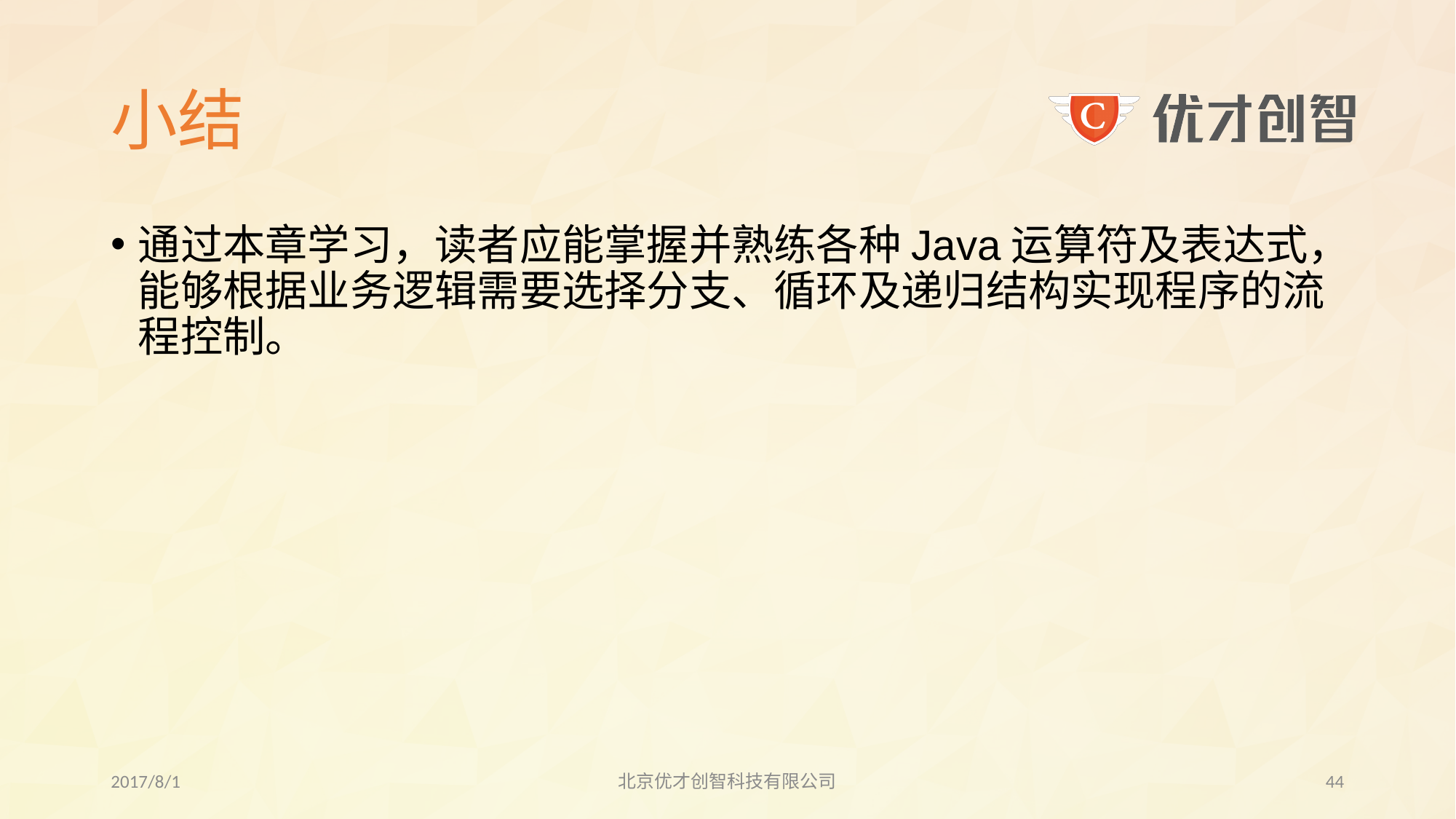

# 小结
通过本章学习，读者应能掌握并熟练各种Java运算符及表达式，能够根据业务逻辑需要选择分支、循环及递归结构实现程序的流程控制。
2017/8/1
北京优才创智科技有限公司
44